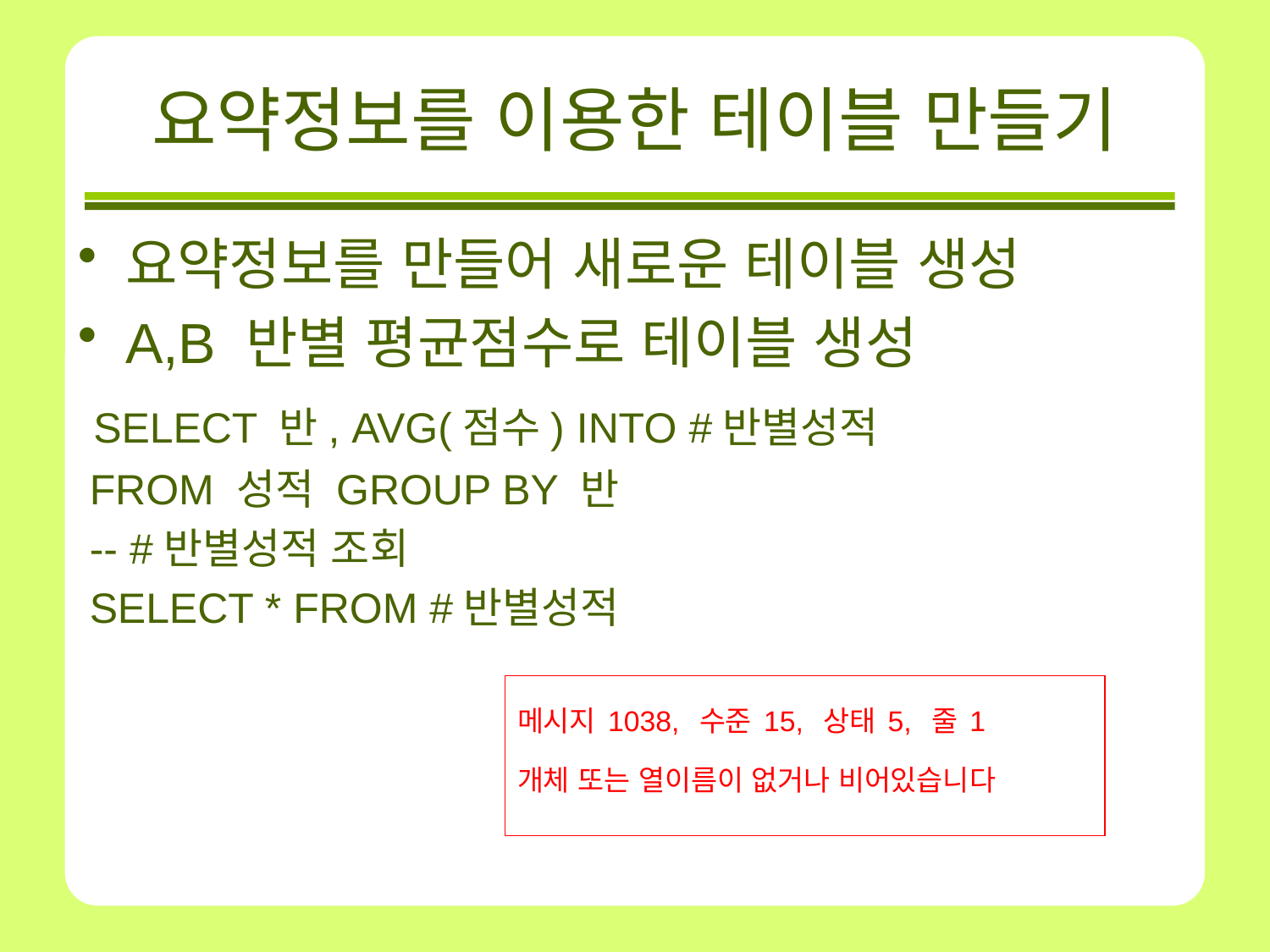

# 요약정보를 이용한 테이블 만들기
요약정보를 만들어 새로운 테이블 생성
A,B 반별 평균점수로 테이블 생성
 SELECT 반, AVG(점수) INTO #반별성적
 FROM 성적 GROUP BY 반
 -- #반별성적 조회
 SELECT * FROM #반별성적

메시지1038, 수준15, 상태5, 줄1
개체 또는 열이름이 없거나 비어있습니다